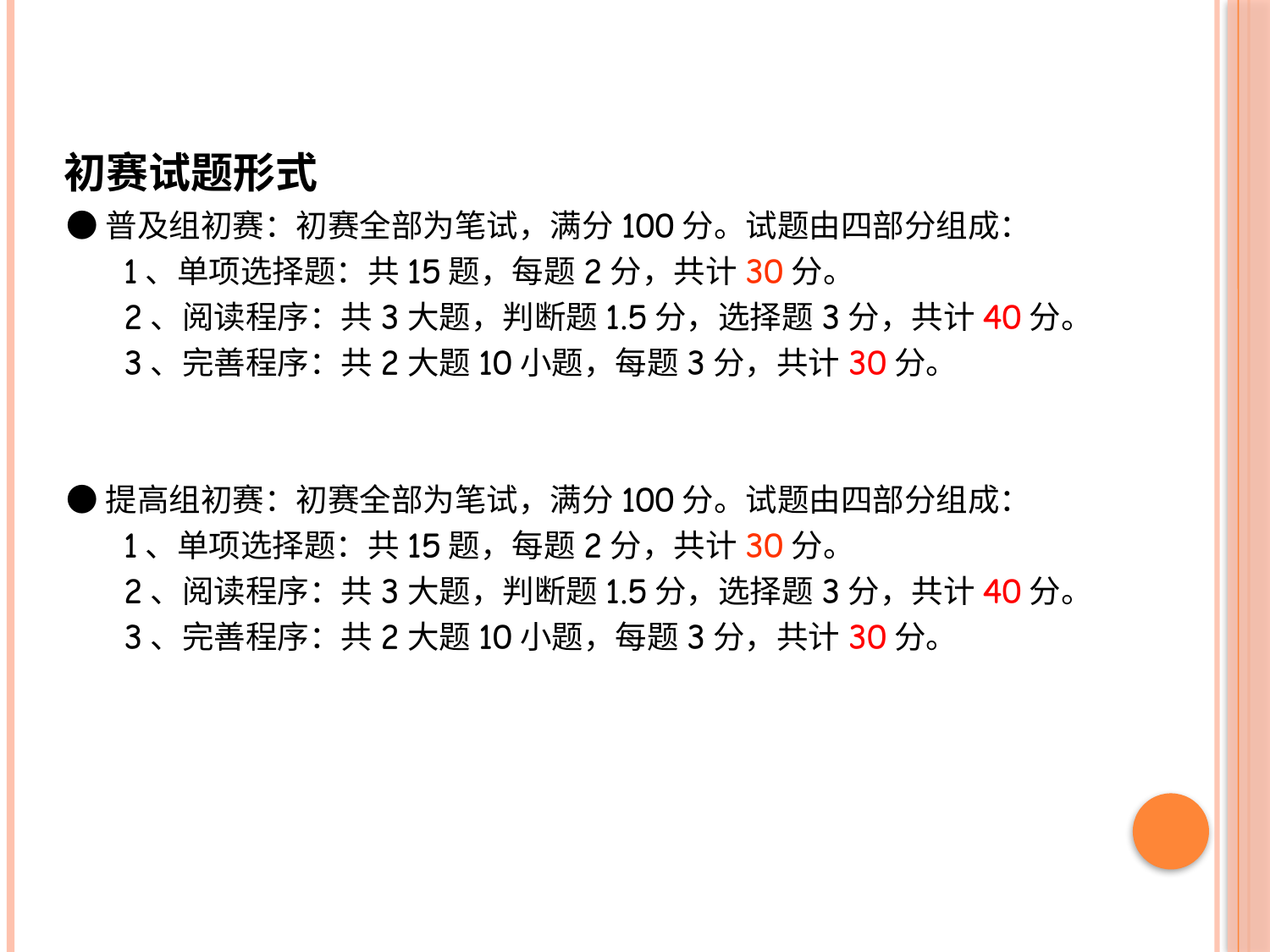

初赛试题形式

●普及组初赛：初赛全部为笔试，满分100分。试题由四部分组成：
      1、单项选择题：共15题，每题2分，共计30分。
      2、阅读程序：共3大题，判断题1.5分，选择题3分，共计40分。
      3、完善程序：共2大题10小题，每题3分，共计30分。
●提高组初赛：初赛全部为笔试，满分100分。试题由四部分组成：
      1、单项选择题：共15题，每题2分，共计30分。
      2、阅读程序：共3大题，判断题1.5分，选择题3分，共计40分。
      3、完善程序：共2大题10小题，每题3分，共计30分。